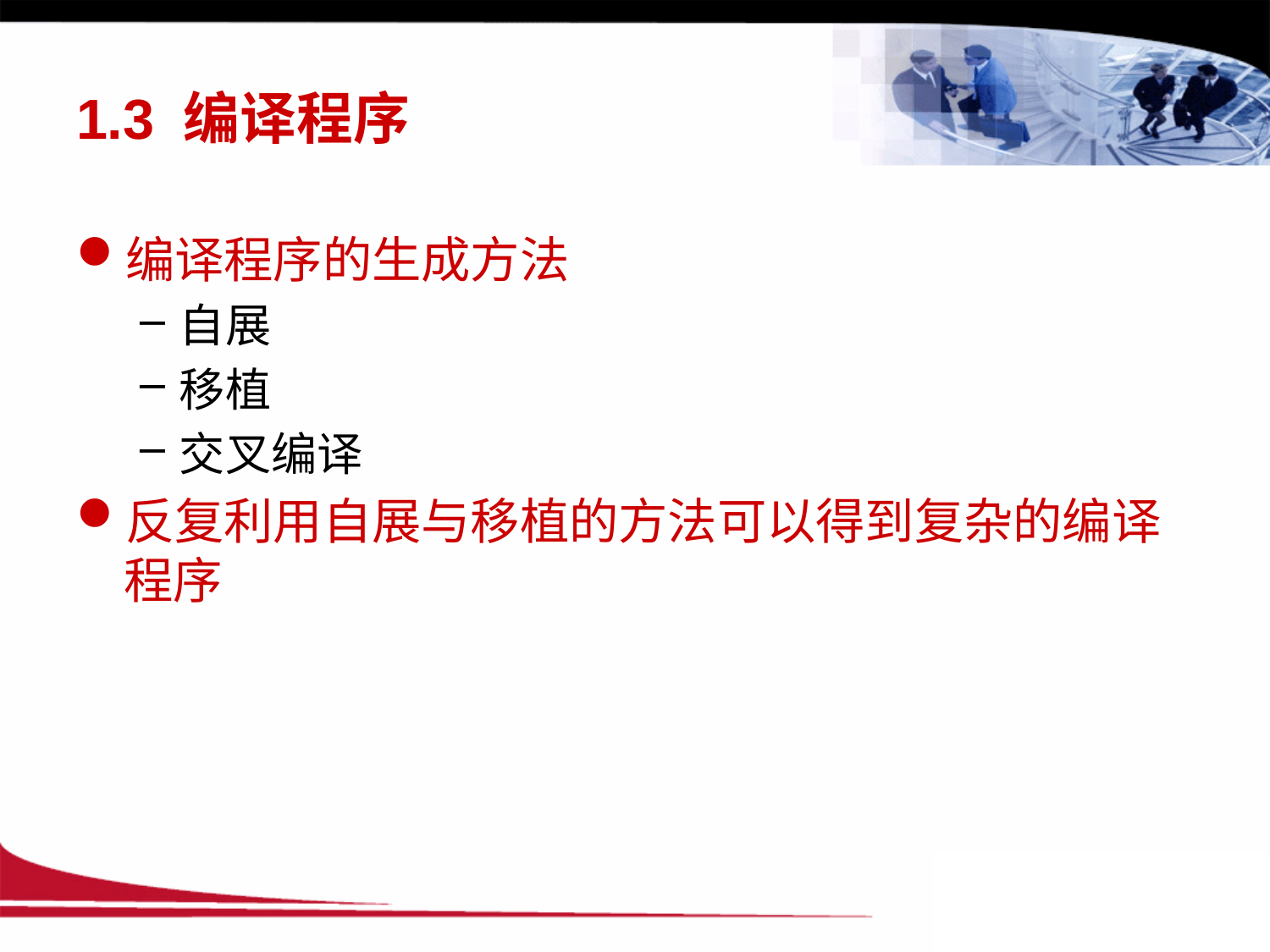

# 1.3 编译程序
编译程序的生成方法
自展
移植
交叉编译
反复利用自展与移植的方法可以得到复杂的编译程序